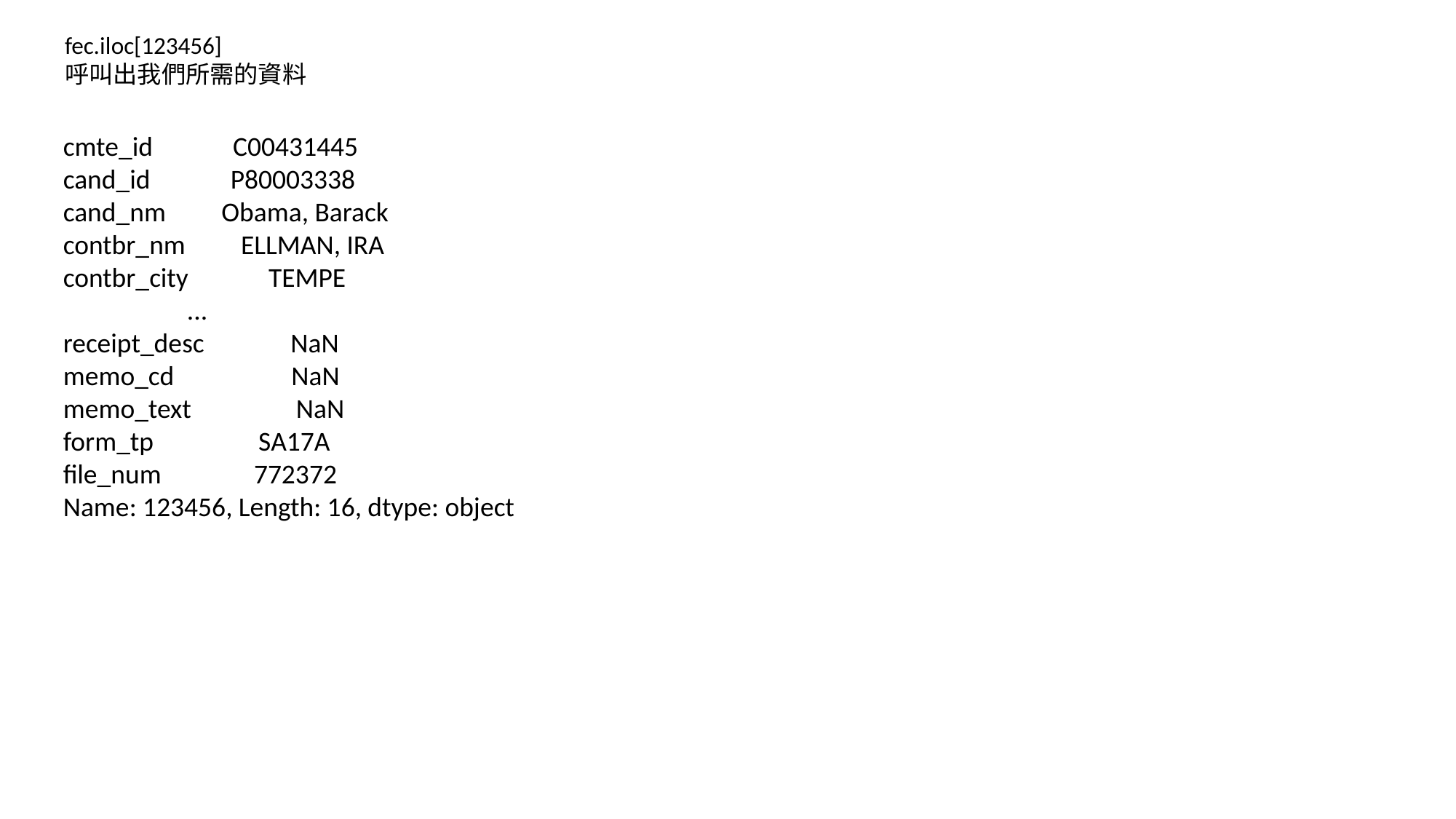

fec.iloc[123456]
呼叫出我們所需的資料

cmte_id             C00431445
cand_id             P80003338
cand_nm         Obama, Barack
contbr_nm         ELLMAN, IRA
contbr_city             TEMPE
                    ...
receipt_desc              NaN
memo_cd                   NaN
memo_text                 NaN
form_tp                 SA17A
file_num               772372
Name: 123456, Length: 16, dtype: object